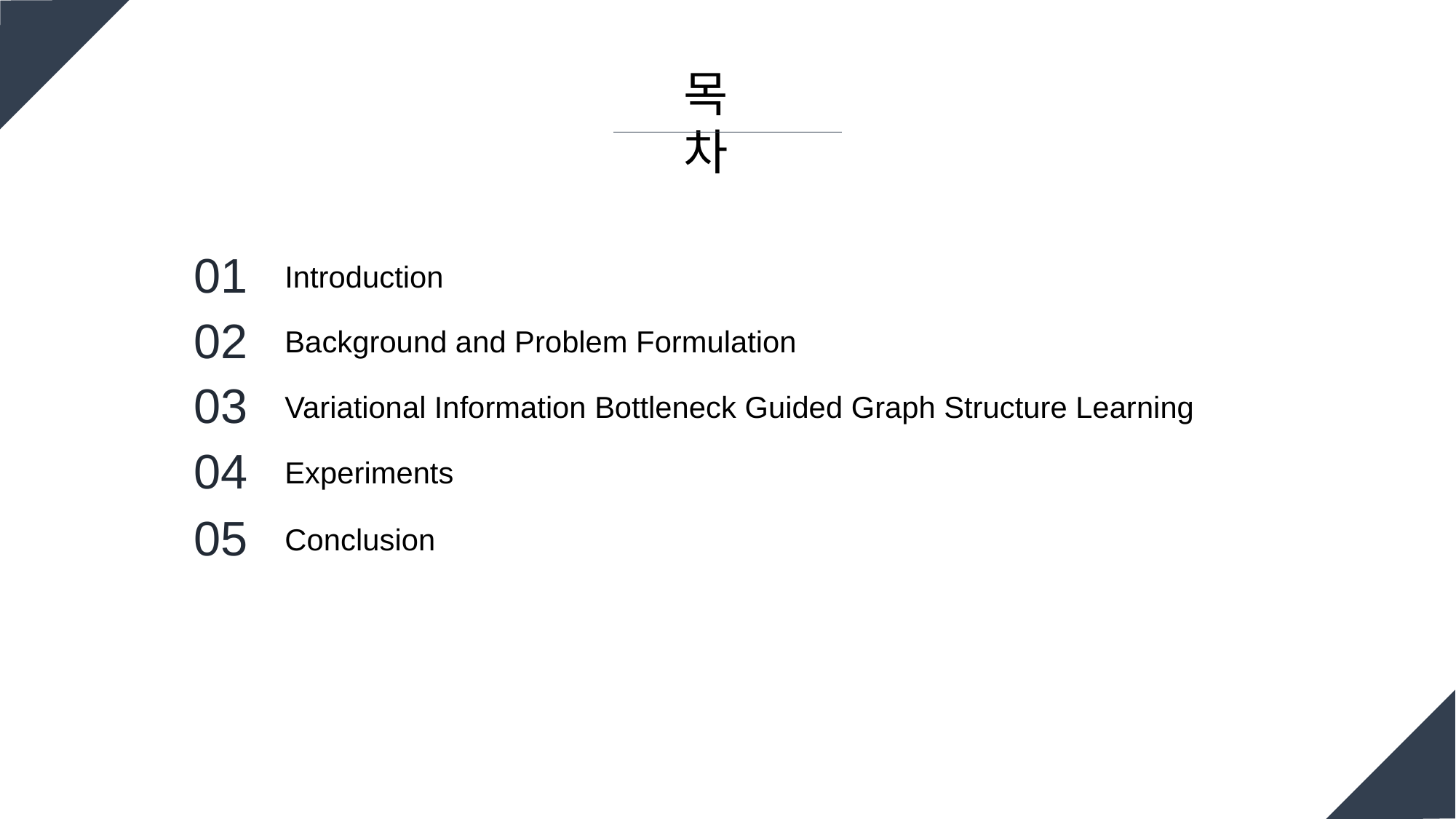

목차
01
Introduction
02
Background and Problem Formulation
03
Variational Information Bottleneck Guided Graph Structure Learning
04
Experiments
05
Conclusion